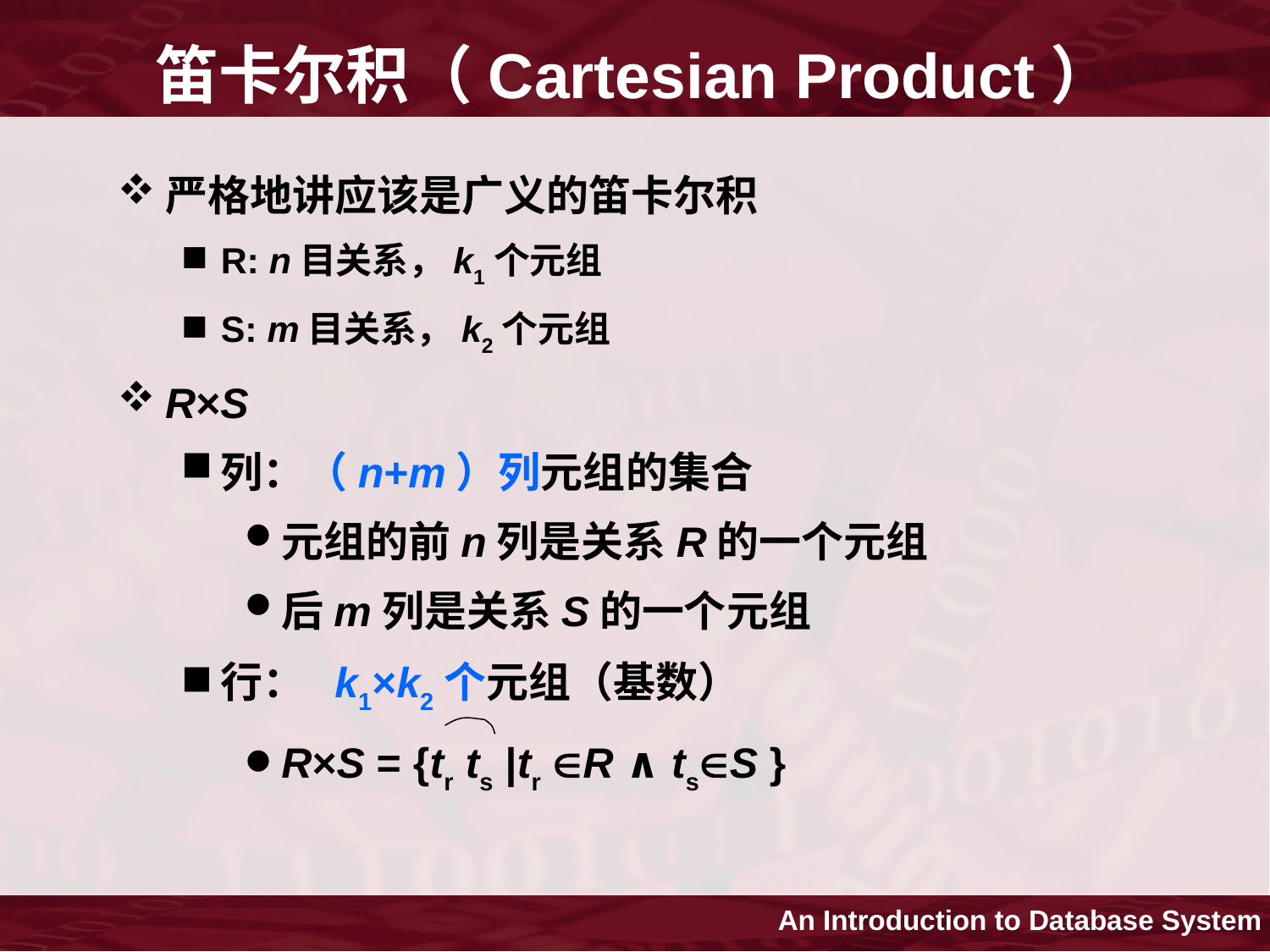

# 笛卡尔积（Cartesian Product）
严格地讲应该是广义的笛卡尔积
R: n目关系，k1个元组
S: m目关系，k2个元组
R×S
列：（n+m）列元组的集合
元组的前n列是关系R的一个元组
后m列是关系S的一个元组
行：  k1×k2个元组（基数）
R×S = {tr ts |tr ∈R ∧ ts∈S }